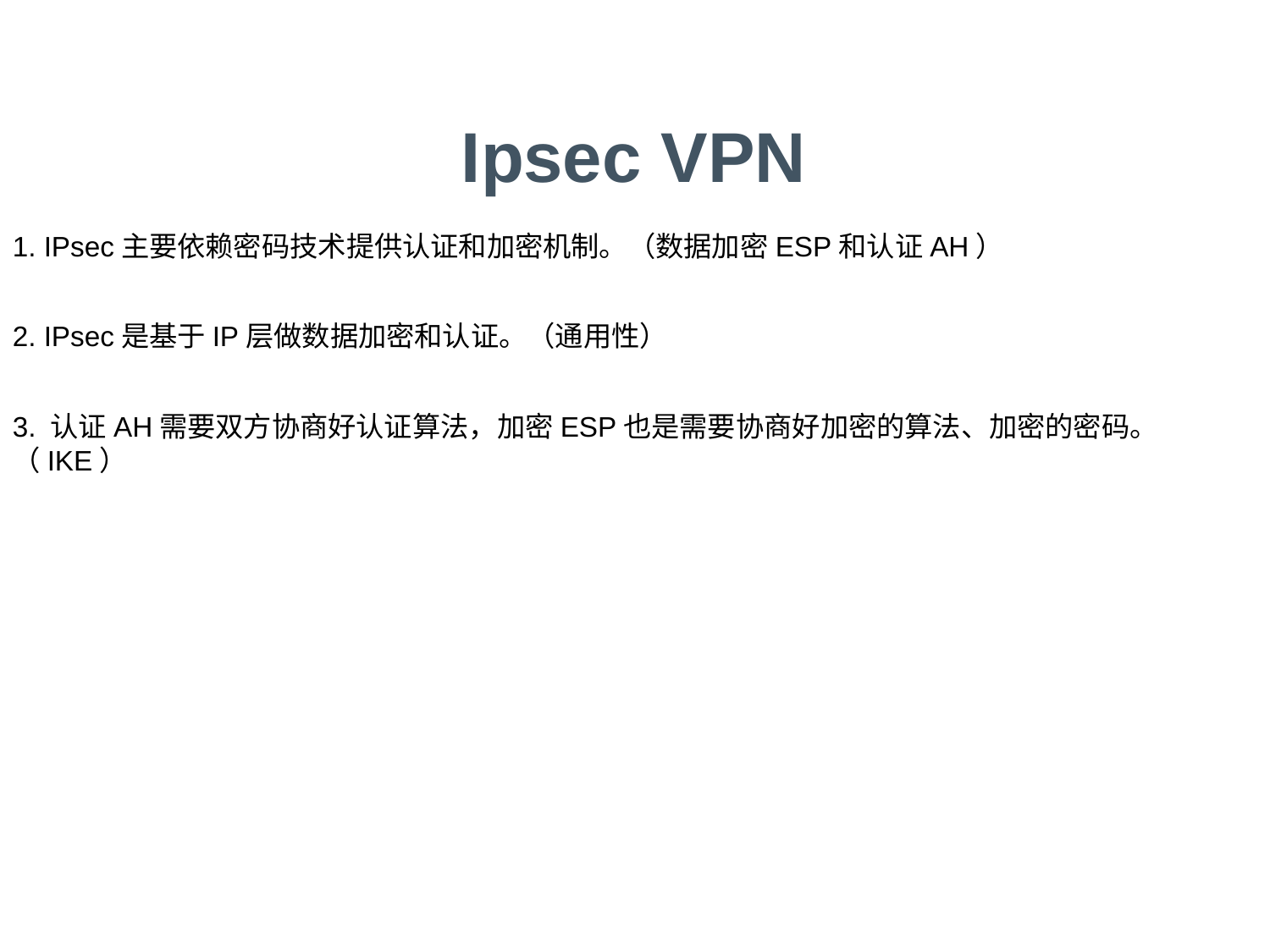

Ipsec VPN
1. IPsec主要依赖密码技术提供认证和加密机制。（数据加密ESP和认证AH）

2. IPsec是基于IP层做数据加密和认证。（通用性）

3. 认证AH需要双方协商好认证算法，加密ESP也是需要协商好加密的算法、加密的密码。（IKE）